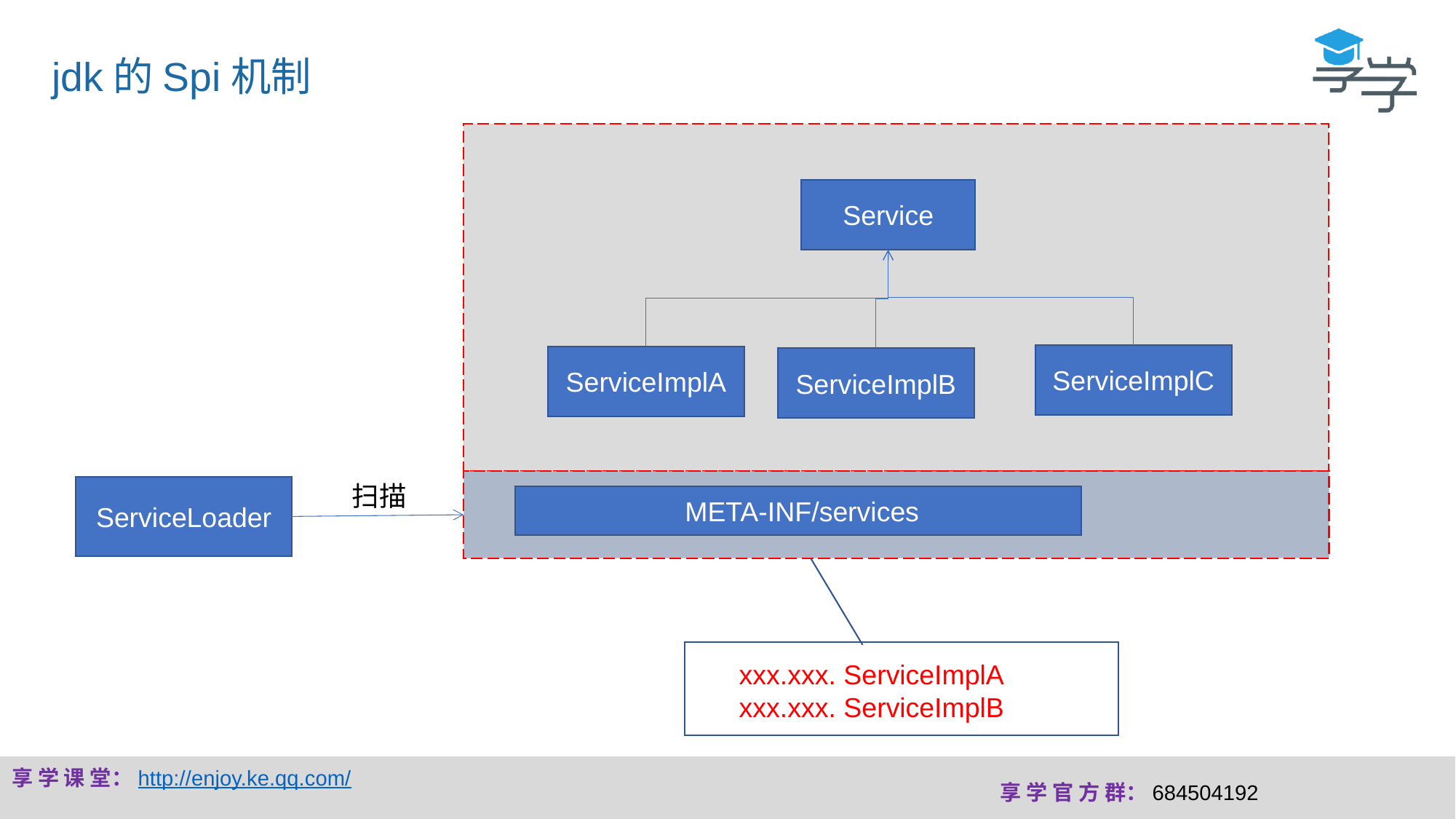

jdk的Spi机制

Service
ServiceImplC
ServiceImplA
ServiceImplB

扫描
ServiceLoader
 META-INF/services

xxx.xxx. ServiceImplA
xxx.xxx. ServiceImplB